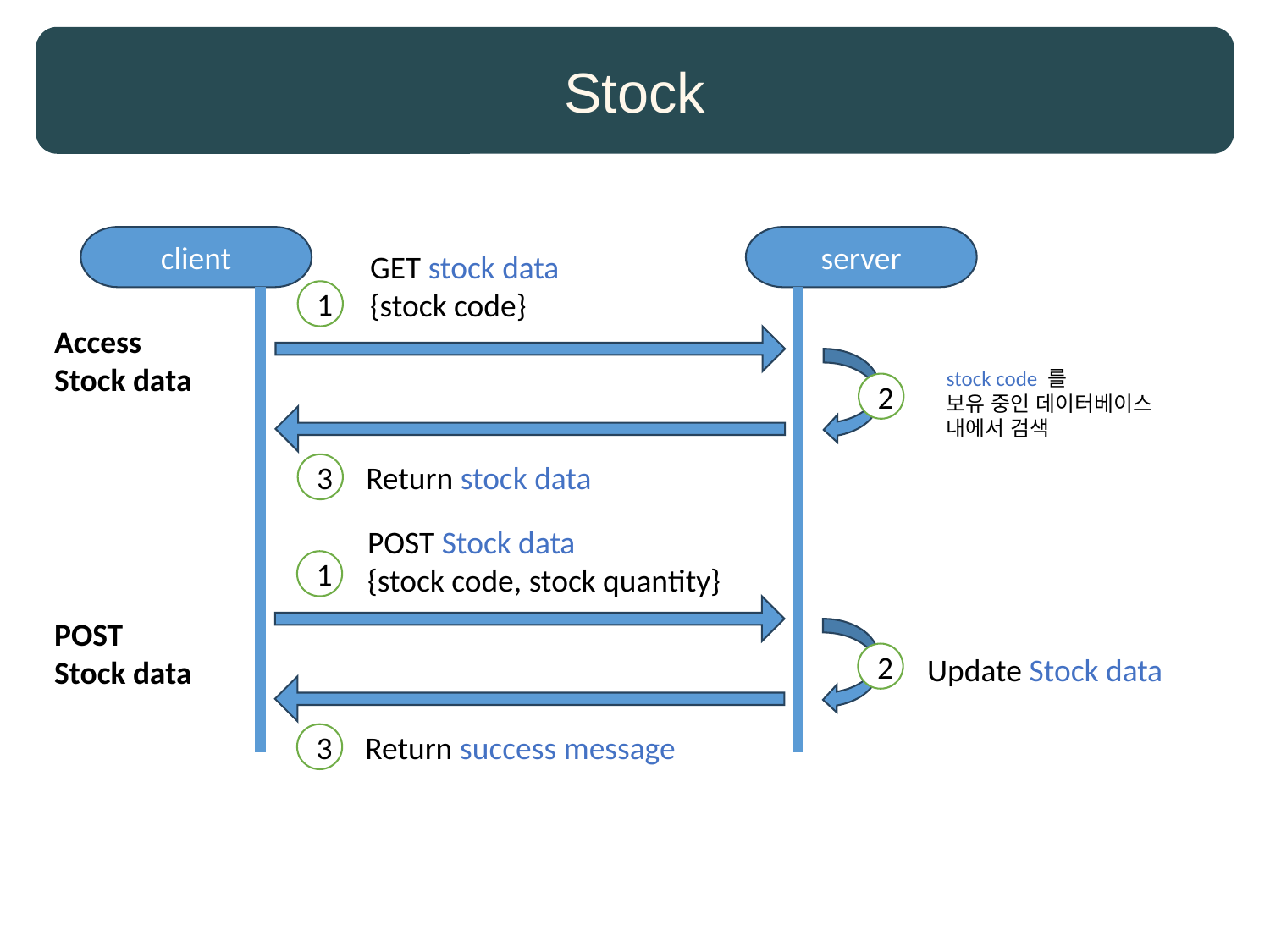

Stock
client
server
GET stock data
{stock code}
1
Access
Stock data

stock code 를
보유 중인 데이터베이스
내에서 검색
2

Return stock data
3
POST Stock data
{stock code, stock quantity}
1

POST
Stock data

2
Update Stock data

Return success message
3